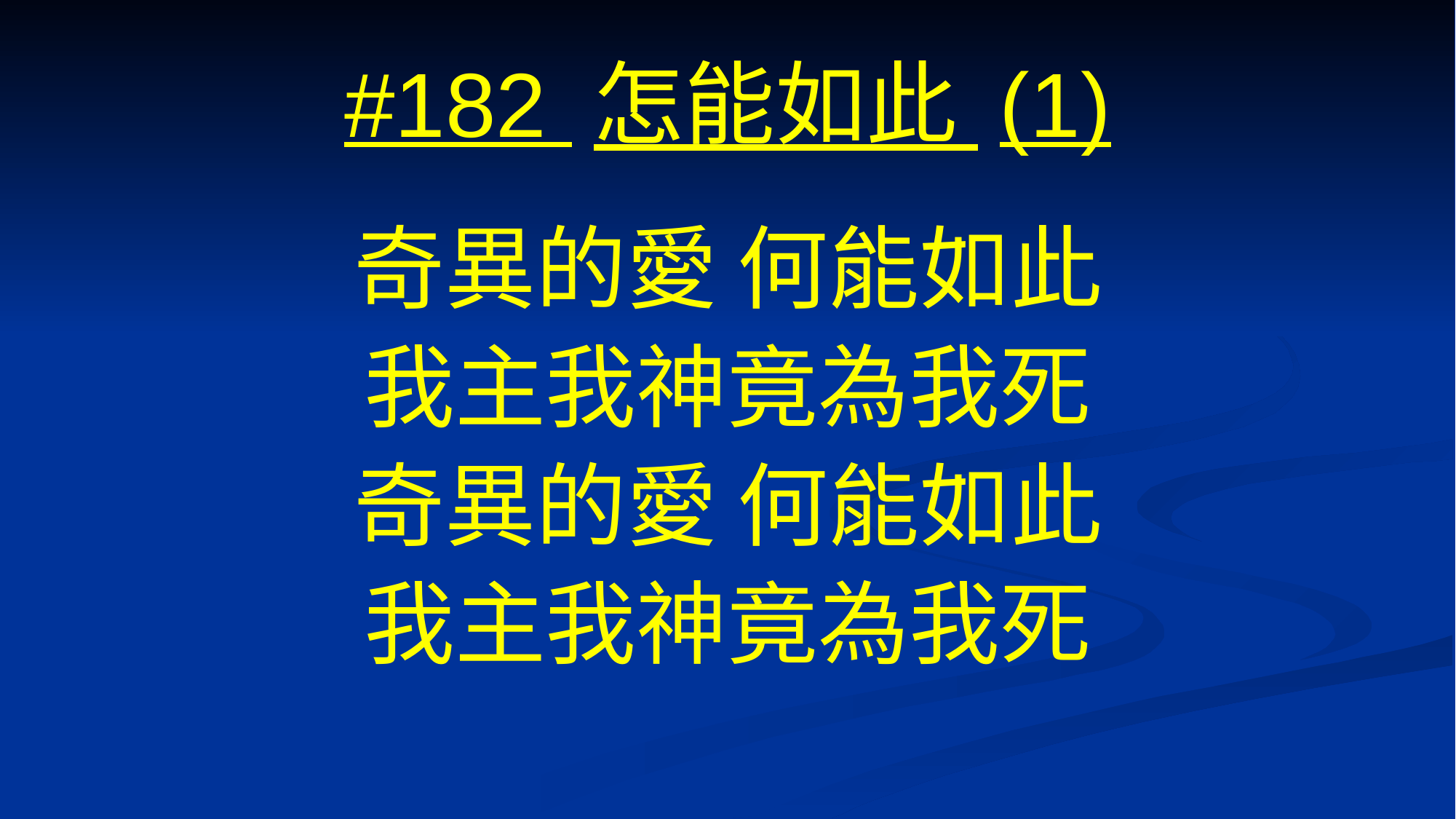

# #182 怎能如此 (1)
奇異的愛 何能如此
我主我神竟為我死
奇異的愛 何能如此
我主我神竟為我死